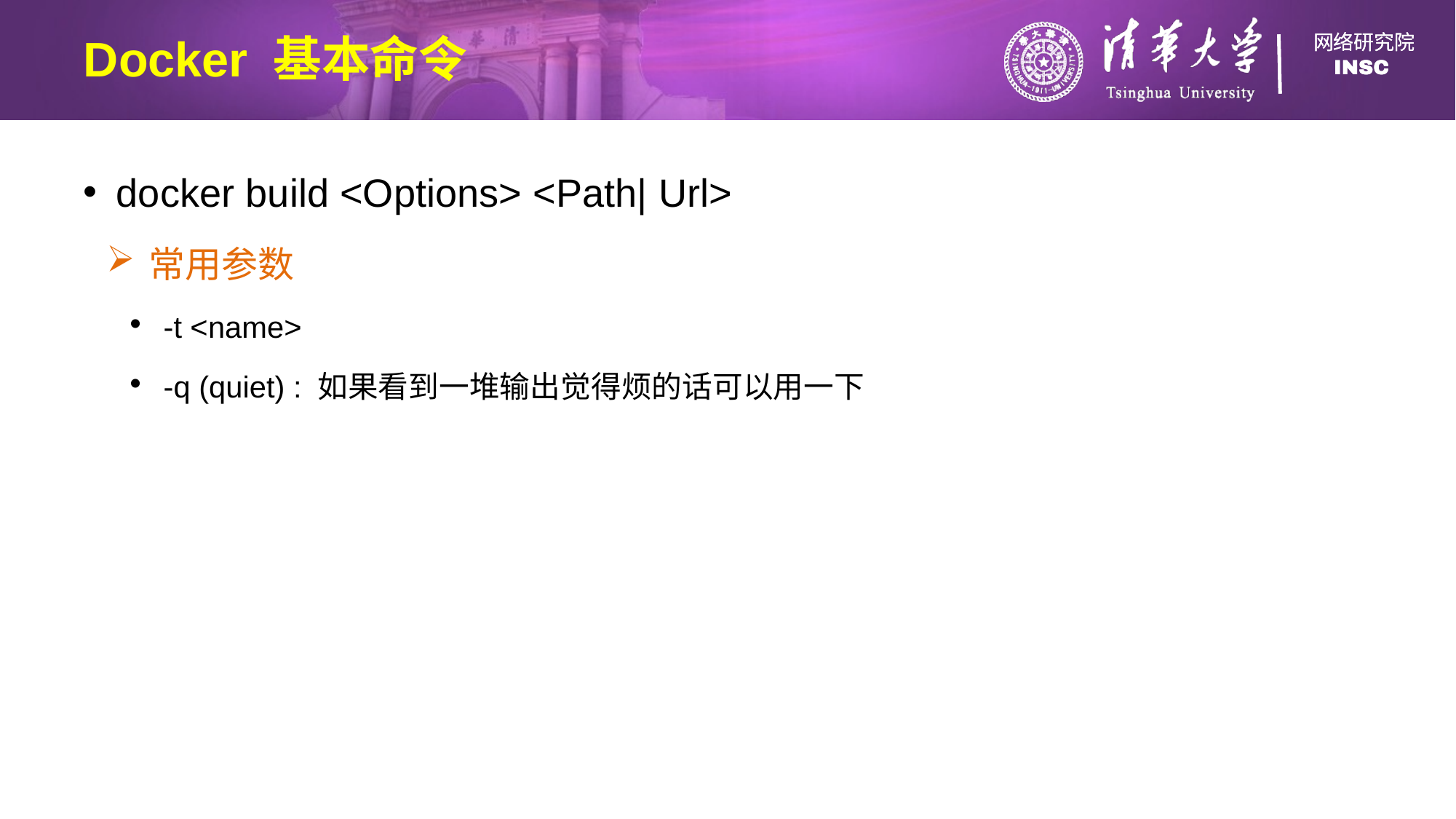

# Docker 基本命令
docker build <Options> <Path| Url>
常用参数
-t <name>
-q (quiet) : 如果看到一堆输出觉得烦的话可以用一下